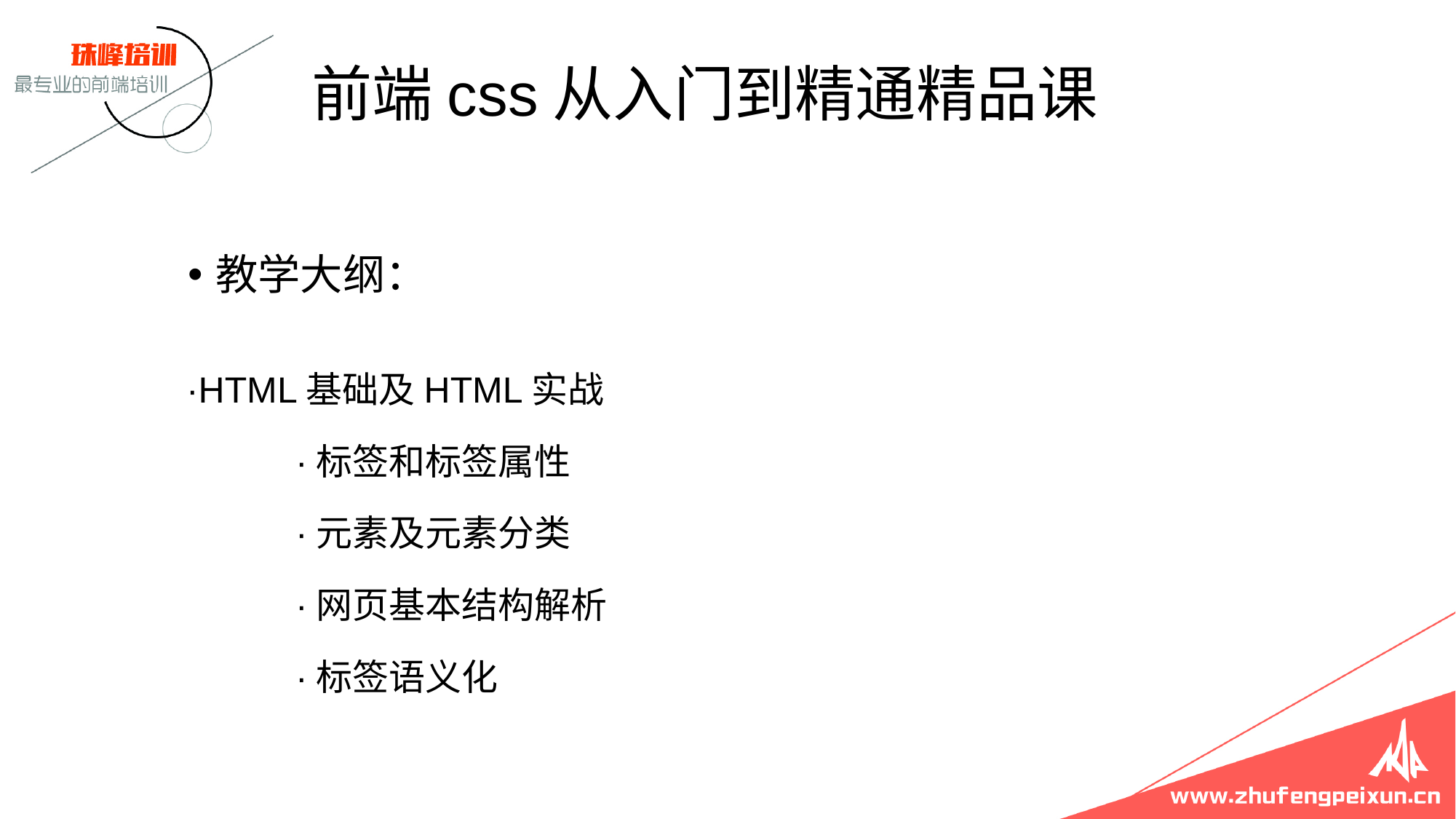

# 前端css从入门到精通精品课
教学大纲：

	·HTML基础及HTML实战
		·标签和标签属性
		·元素及元素分类
		·网页基本结构解析
		·标签语义化